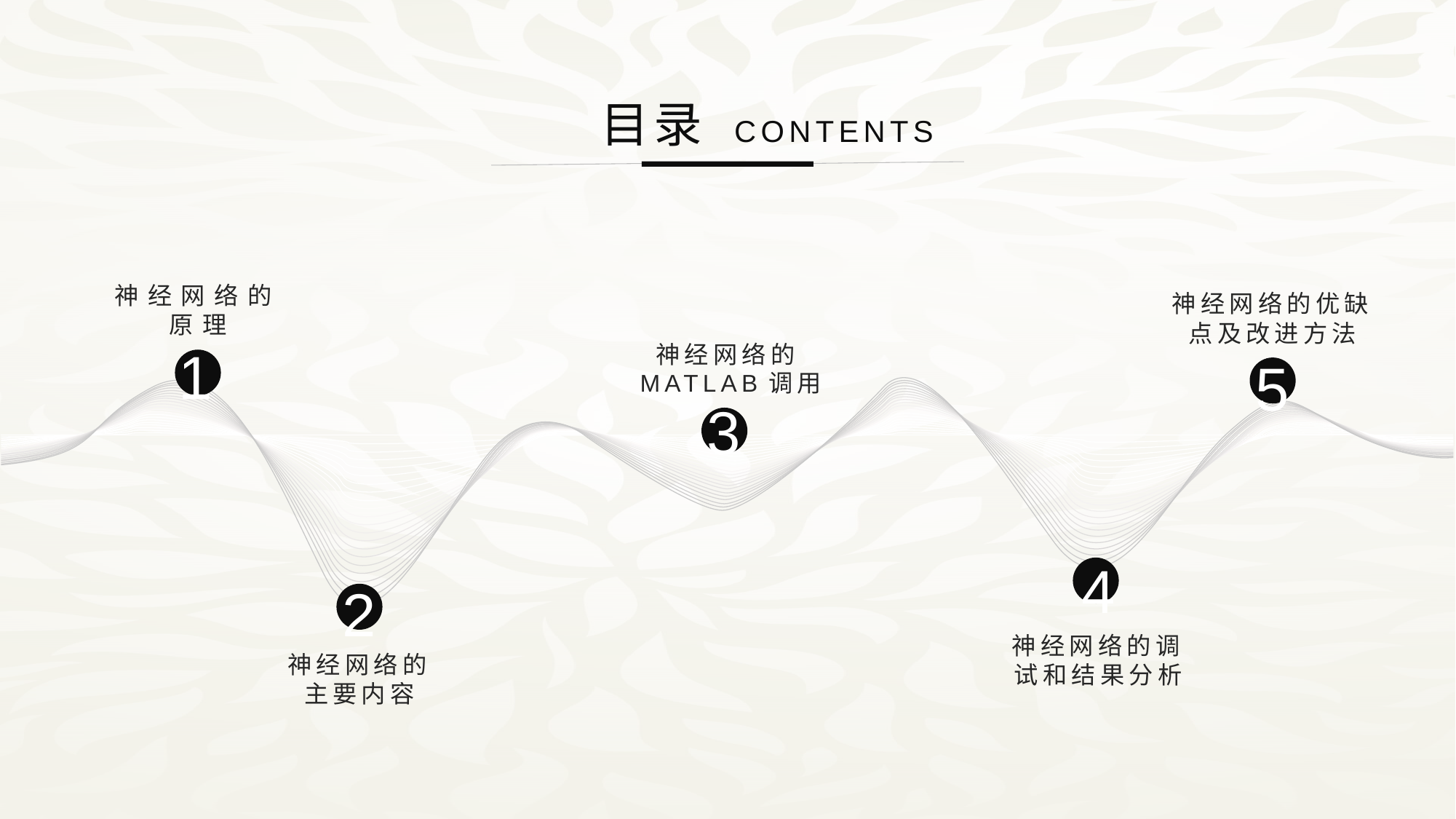

目录 CONTENTS

神经网络的原理
神经网络的优缺点及改进方法
1
神经网络的MATLAB调用
5

3

4

2

神经网络的调试和结果分析
神经网络的主要内容